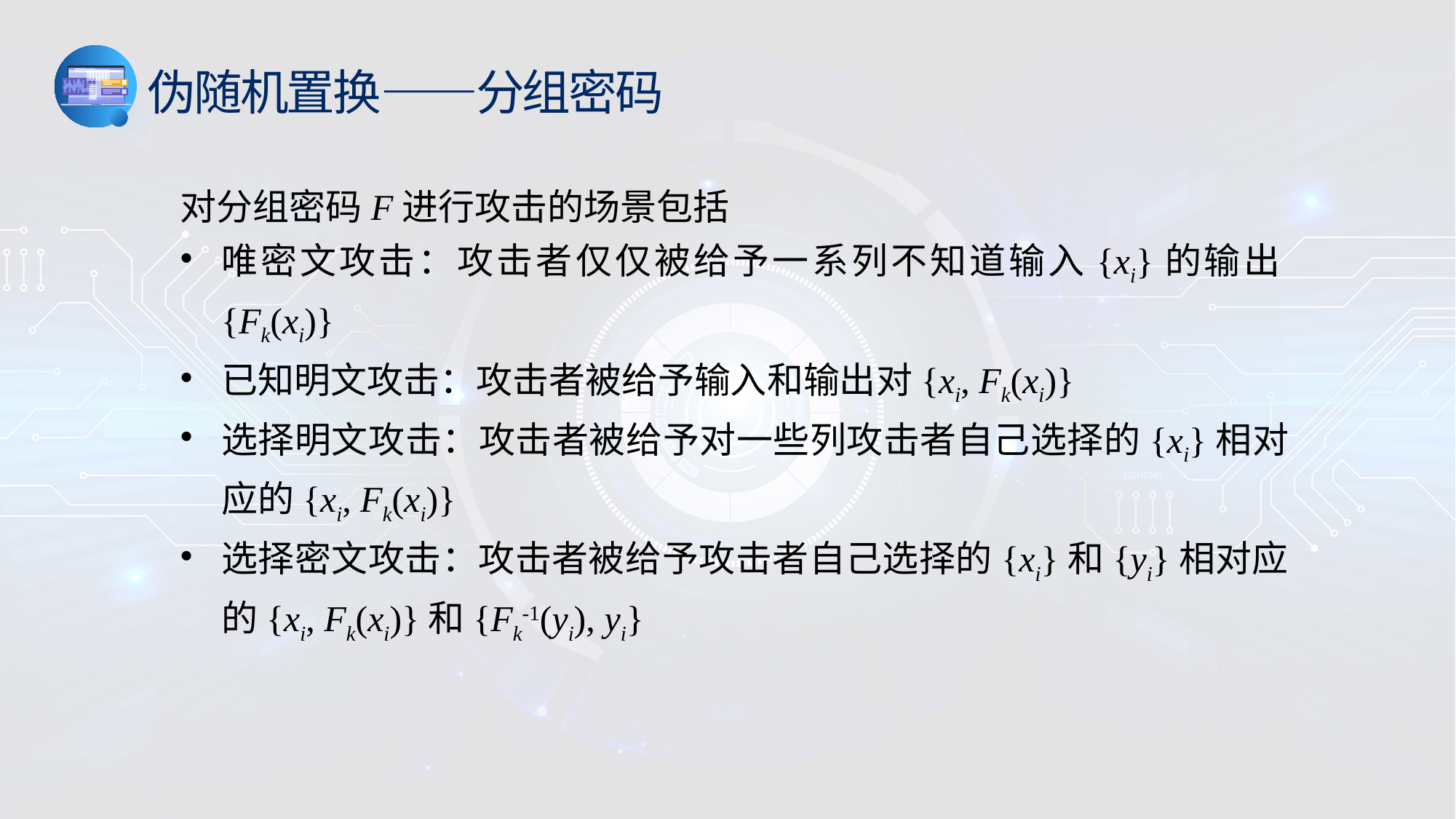

伪随机置换——分组密码

对分组密码F进行攻击的场景包括
唯密文攻击：攻击者仅仅被给予一系列不知道输入{xi}的输出{Fk(xi)}
已知明文攻击：攻击者被给予输入和输出对{xi, Fk(xi)}
选择明文攻击：攻击者被给予对一些列攻击者自己选择的{xi}相对应的{xi, Fk(xi)}
选择密文攻击：攻击者被给予攻击者自己选择的{xi}和{yi}相对应的{xi, Fk(xi)}和{Fk-1(yi), yi}